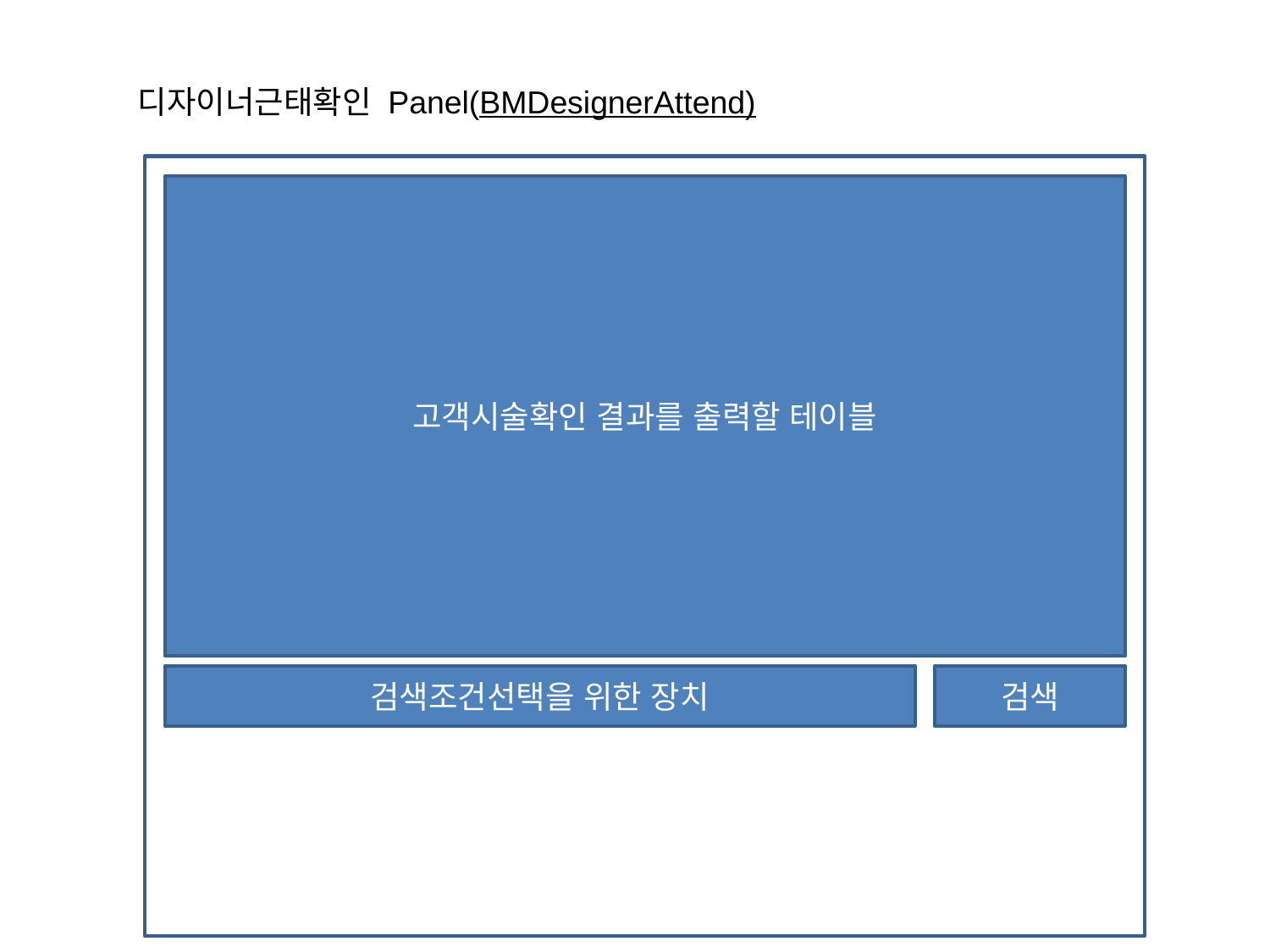

디자이너근태확인 Panel(BMDesignerAttend)

고객시술확인 결과를 출력할 테이블
검색조건선택을 위한 장치
검색